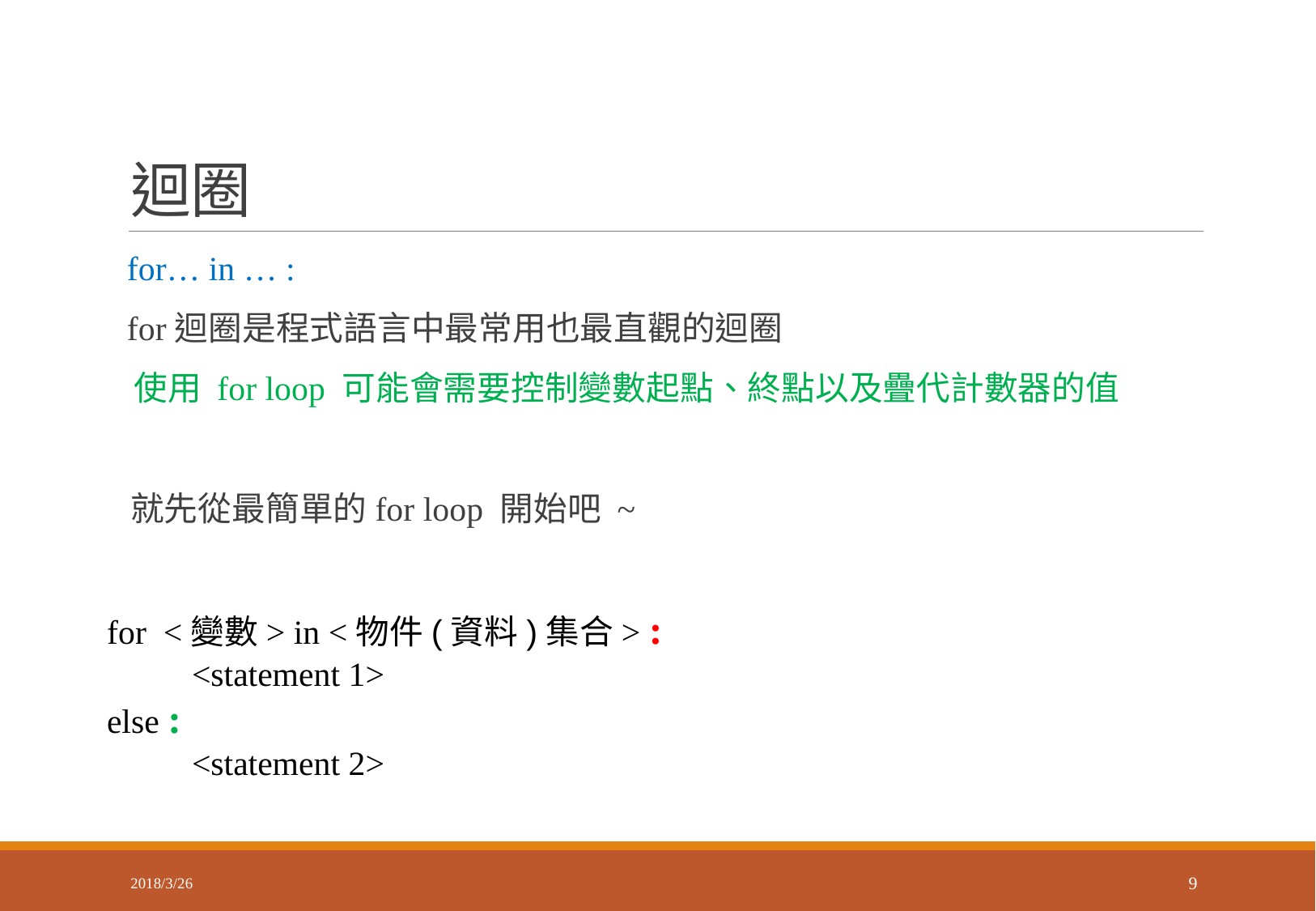

# 迴圈
 for… in … :
 for迴圈是程式語言中最常用也最直觀的迴圈
 使用 for loop 可能會需要控制變數起點、終點以及疊代計數器的值

就先從最簡單的for loop 開始吧 ~

for  <變數> in <物件(資料)集合> :
          <statement 1>
else :
          <statement 2>
2018/3/26
9